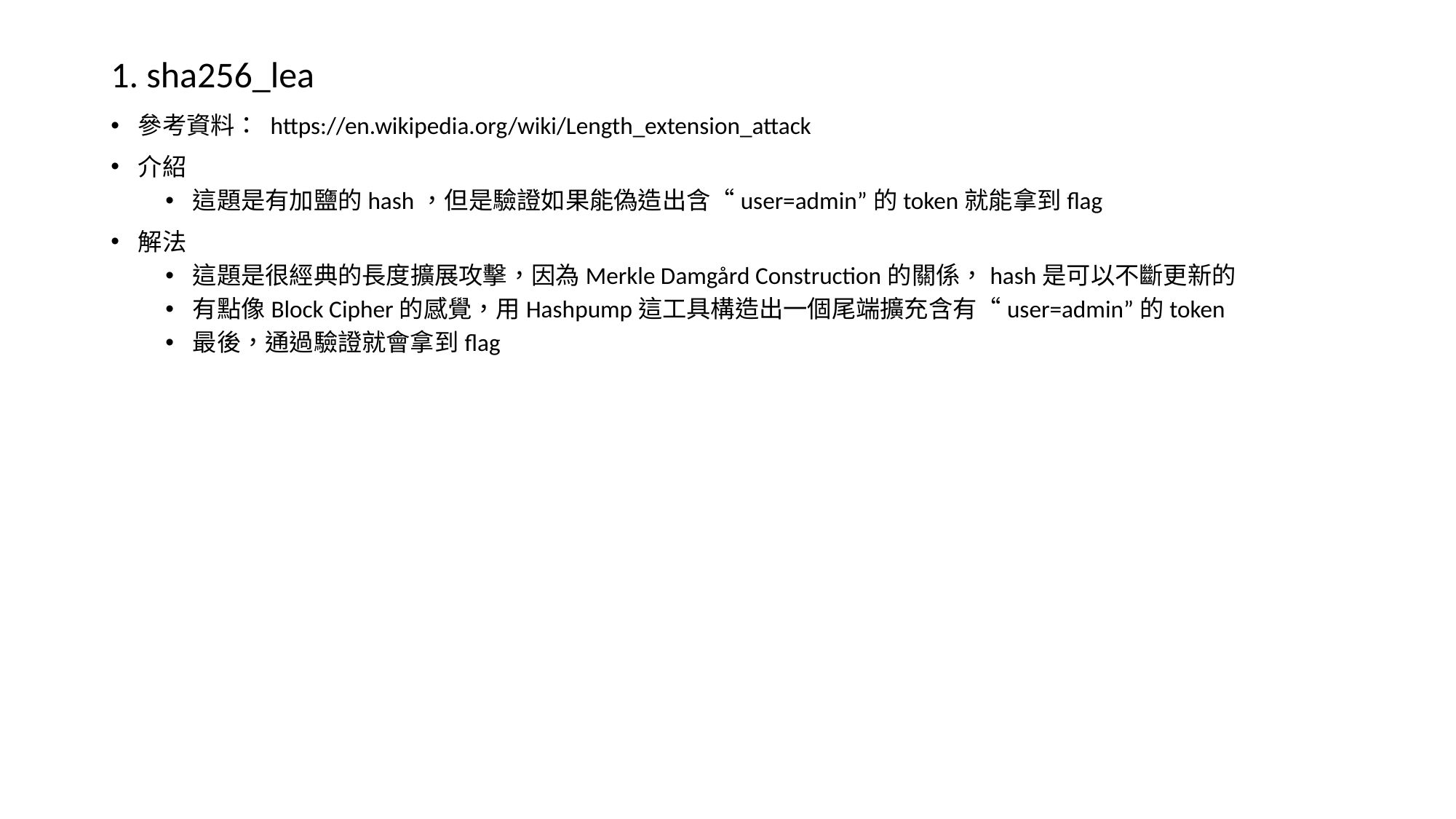

# 1. sha256_lea
參考資料： https://en.wikipedia.org/wiki/Length_extension_attack
介紹
這題是有加鹽的hash，但是驗證如果能偽造出含“user=admin”的token就能拿到flag
解法
這題是很經典的長度擴展攻擊，因為Merkle Damgård Construction的關係，hash是可以不斷更新的
有點像Block Cipher的感覺，用Hashpump這工具構造出一個尾端擴充含有“user=admin”的token
最後，通過驗證就會拿到flag